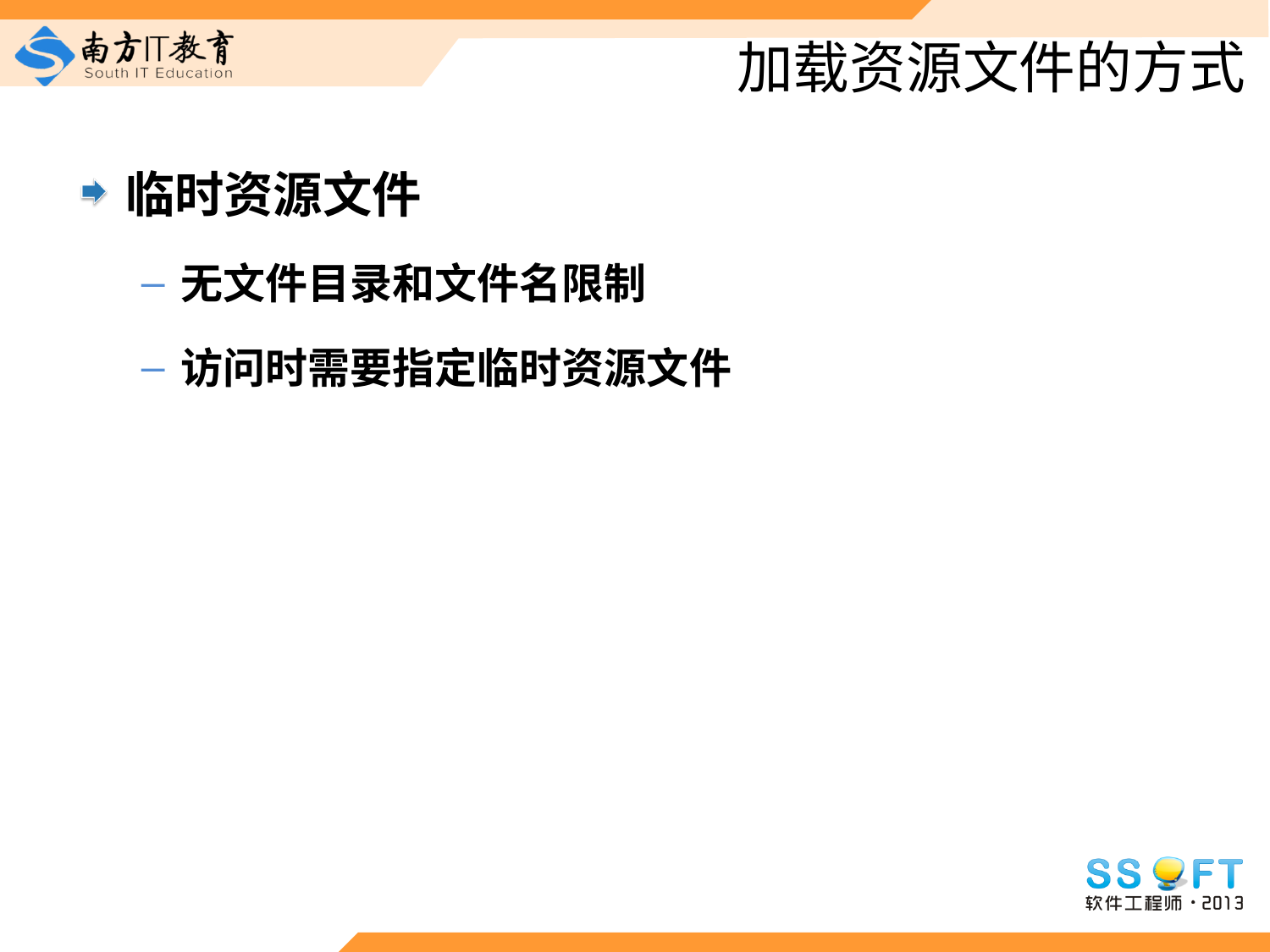

# 加载资源文件的方式
临时资源文件
无文件目录和文件名限制
访问时需要指定临时资源文件